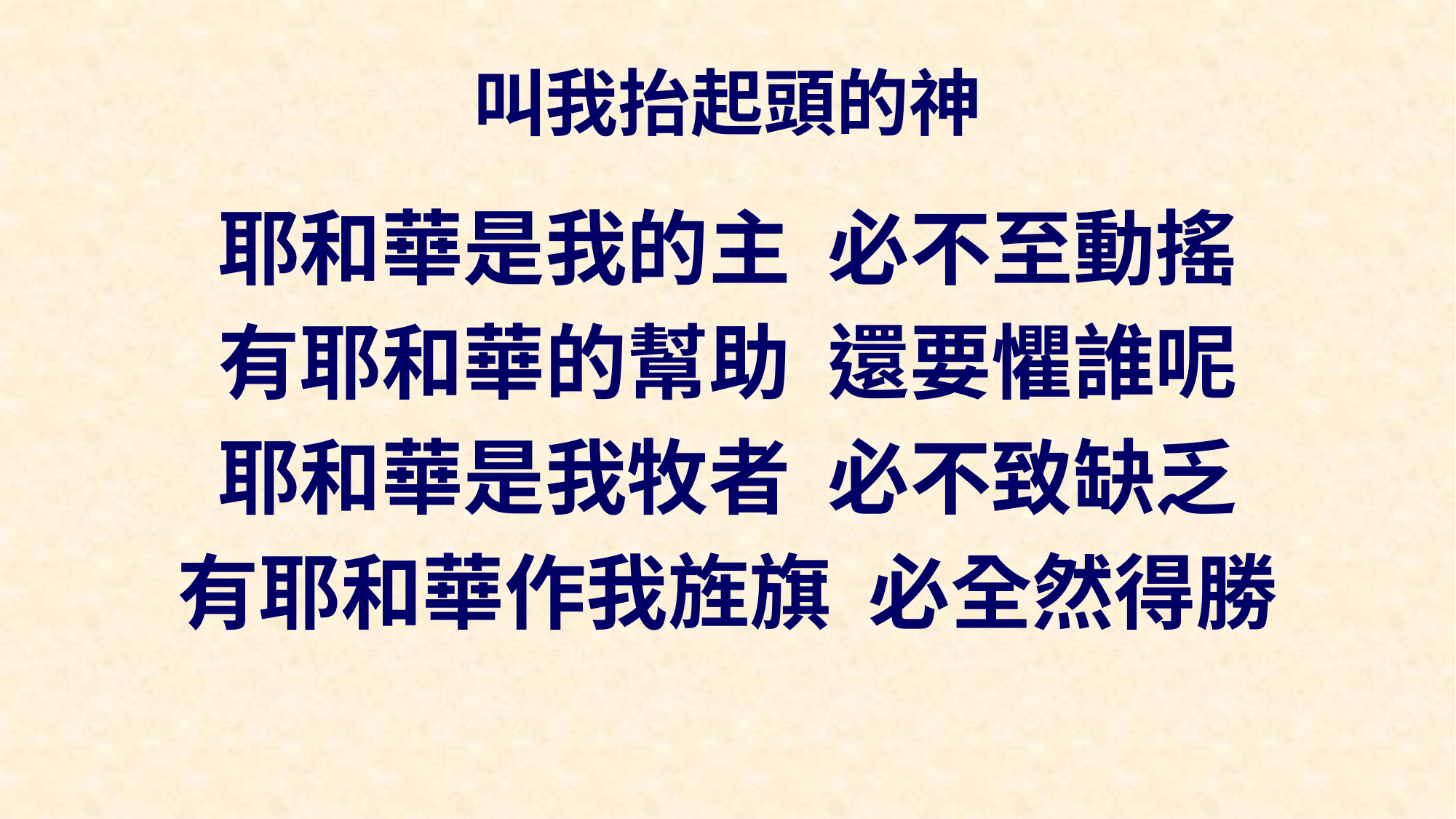

# 叫我抬起頭的神
耶和華是我的主  必不至動搖
有耶和華的幫助  還要懼誰呢
耶和華是我牧者  必不致缺乏
有耶和華作我旌旗  必全然得勝